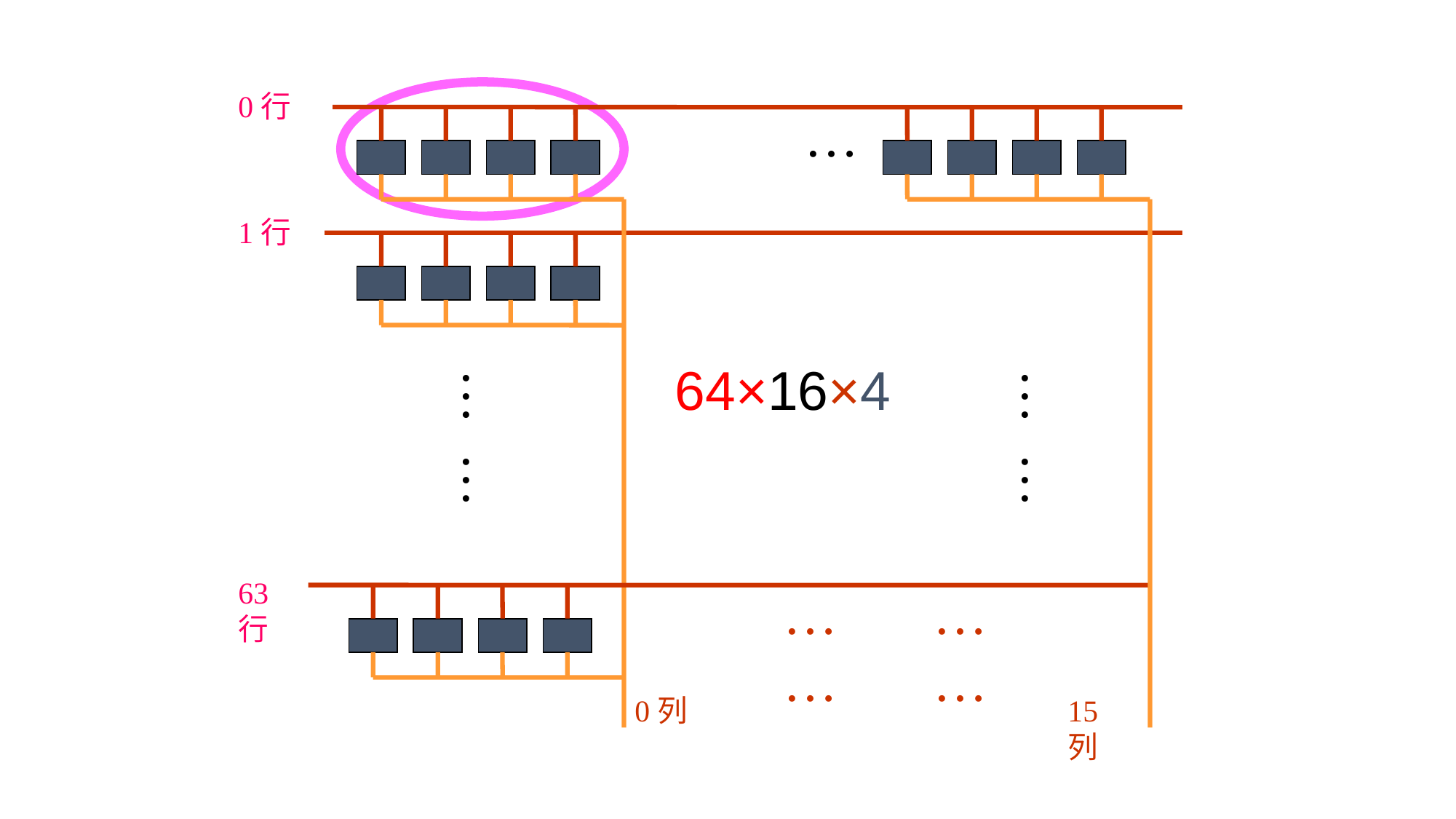

0行

 …

1行

64×16×4
…
…
…
…
63行

 …       …

 …       …
0列
15列